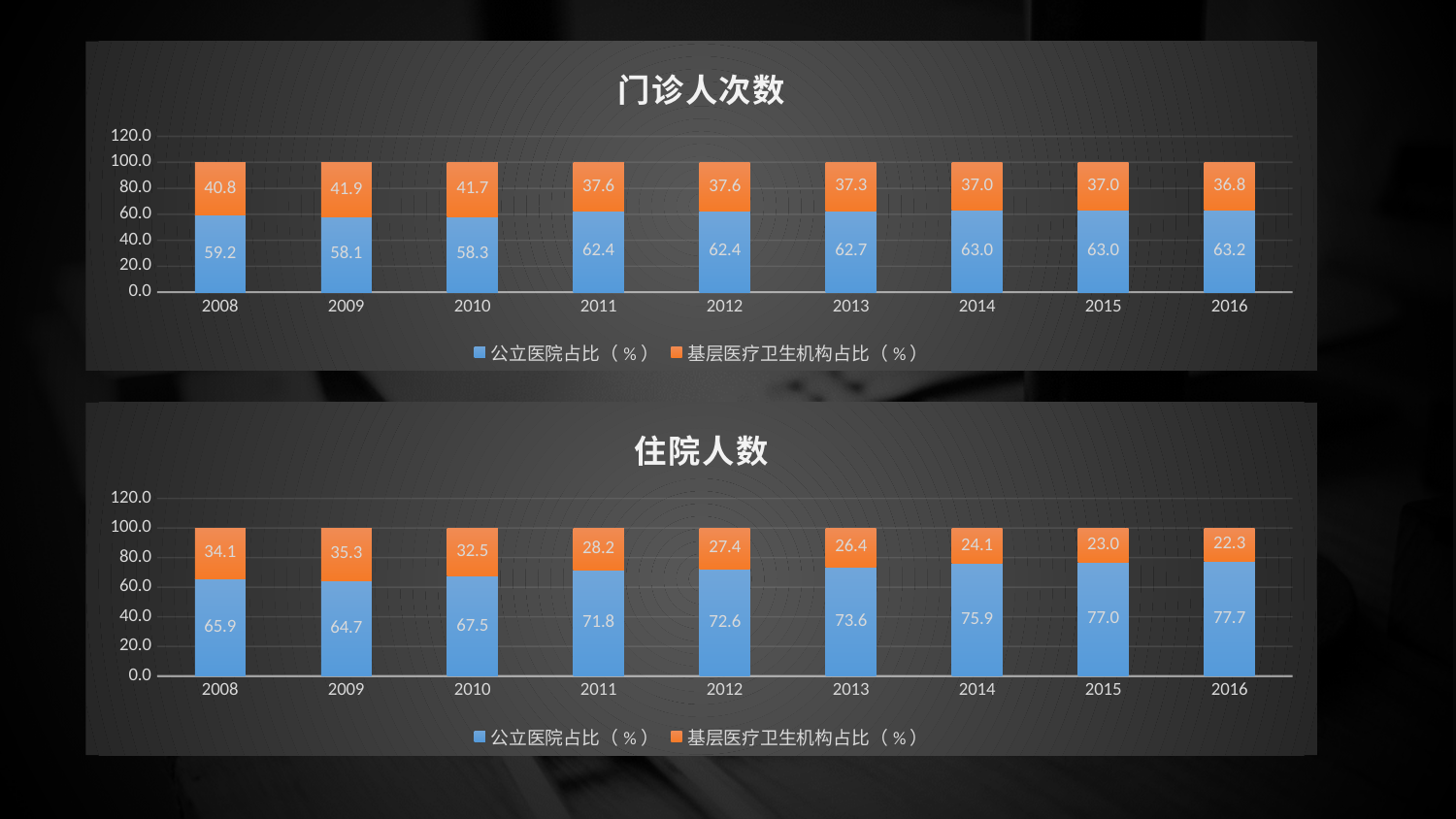

### Chart: 门诊人次数

| Category | 公立医院占比（%） | 基层医疗卫生机构占比（%） |
|---|---|---|
| 2008.0 | 59.2 | 40.8 |
| 2009.0 | 58.1 | 41.9 |
| 2010.0 | 58.3 | 41.7 |
| 2011.0 | 62.4 | 37.6 |
| 2012.0 | 62.4 | 37.6 |
| 2013.0 | 62.7 | 37.3 |
| 2014.0 | 63.0 | 37.0 |
| 2015.0 | 63.0 | 37.0 |
| 2016.0 | 63.2 | 36.8 |

### Chart: 住院人数

| Category | 公立医院占比（%） | 基层医疗卫生机构占比（%） |
|---|---|---|
| 2008.0 | 65.9 | 34.1 |
| 2009.0 | 64.7 | 35.3 |
| 2010.0 | 67.5 | 32.5 |
| 2011.0 | 71.8 | 28.2 |
| 2012.0 | 72.6 | 27.4 |
| 2013.0 | 73.6 | 26.4 |
| 2014.0 | 75.9 | 24.1 |
| 2015.0 | 77.0 | 23.0 |
| 2016.0 | 77.7 | 22.3 |